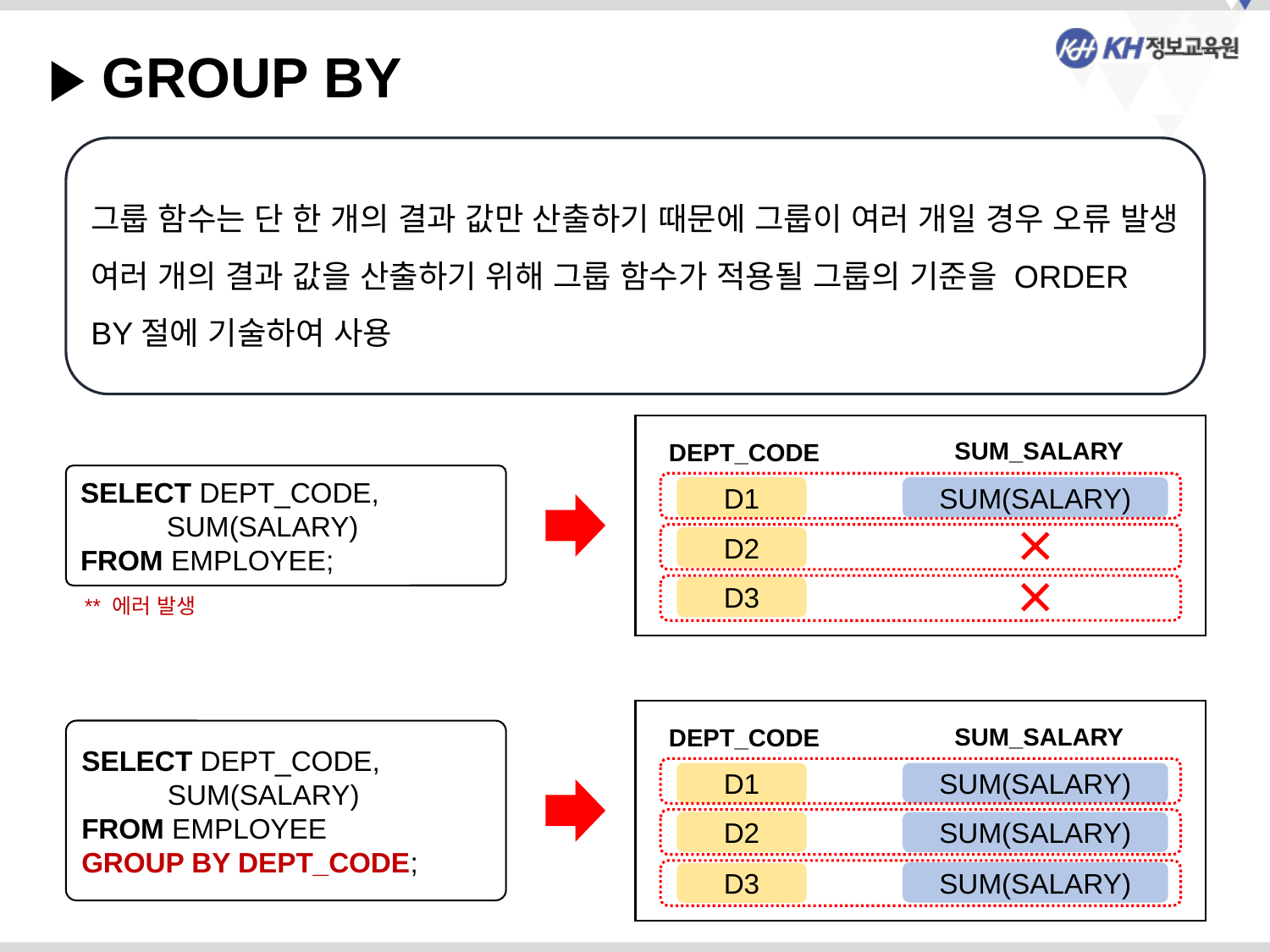

▶ GROUP BY
그룹 함수는 단 한 개의 결과 값만 산출하기 때문에 그룹이 여러 개일 경우 오류 발생
여러 개의 결과 값을 산출하기 위해 그룹 함수가 적용될 그룹의 기준을 ORDER BY절에 기술하여 사용

SUM_SALARY
DEPT_CODE

D1
SUM(SALARY)

D2

D3

SELECT DEPT_CODE,
           SUM(SALARY)
FROM EMPLOYEE;
** 에러 발생

SUM_SALARY
DEPT_CODE

D1
SUM(SALARY)

D2
SUM(SALARY)

SUM(SALARY)
D3

SELECT DEPT_CODE,
           SUM(SALARY)
FROM EMPLOYEE
GROUP BY DEPT_CODE;